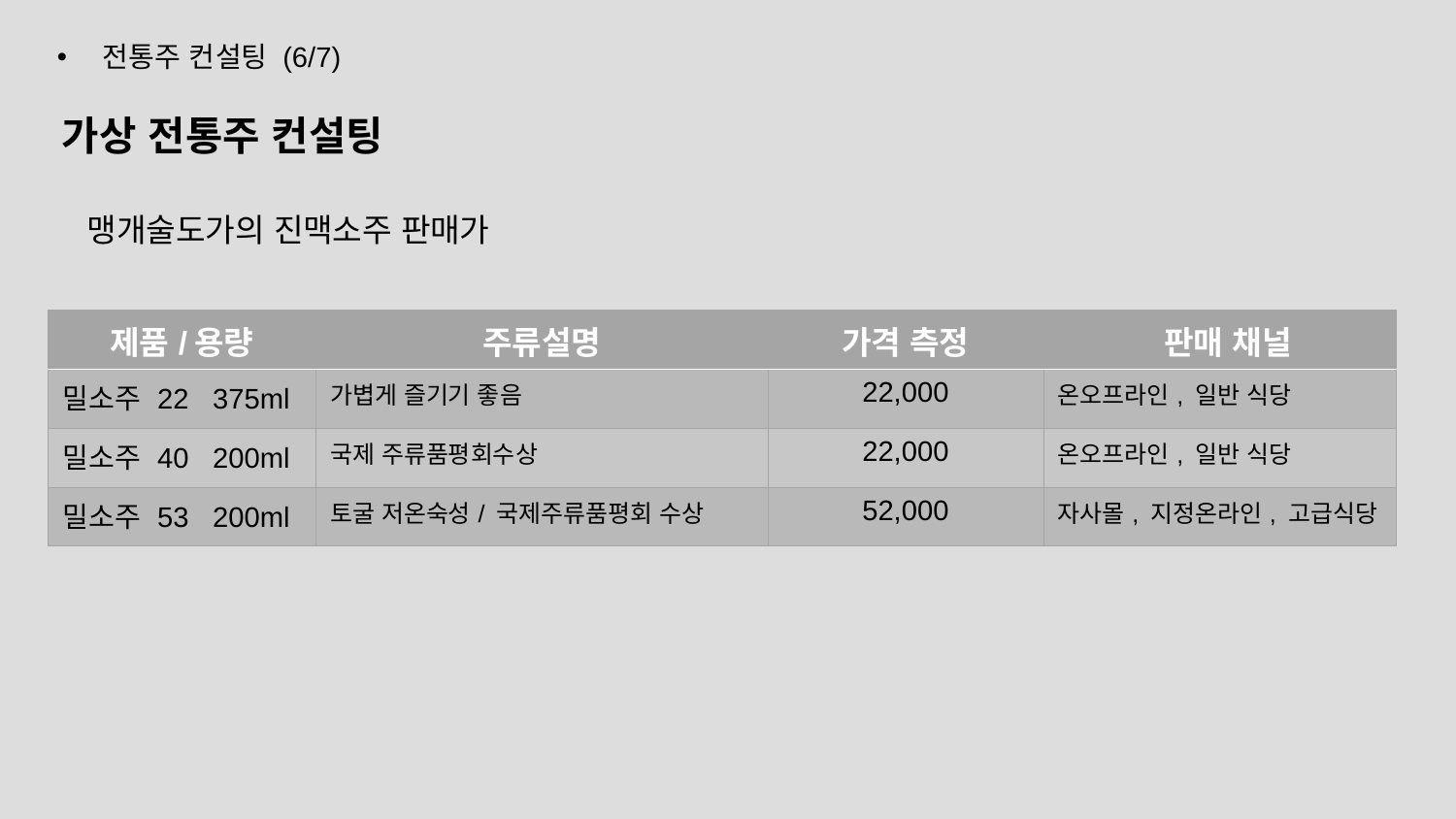

전통주 컨설팅 (6/7)
가상 전통주 컨설팅
맹개술도가의 진맥소주 판매가

| 제품/용량 | 주류설명 | 가격 측정 | 판매 채널 |
| --- | --- | --- | --- |
| 밀소주 22 375ml | 가볍게 즐기기 좋음 | 22,000 | 온오프라인, 일반 식당 |
| 밀소주 40 200ml | 국제 주류품평회수상 | 22,000 | 온오프라인, 일반 식당 |
| 밀소주 53 200ml | 토굴 저온숙성/ 국제주류품평회 수상 | 52,000 | 자사몰, 지정온라인, 고급식당 |